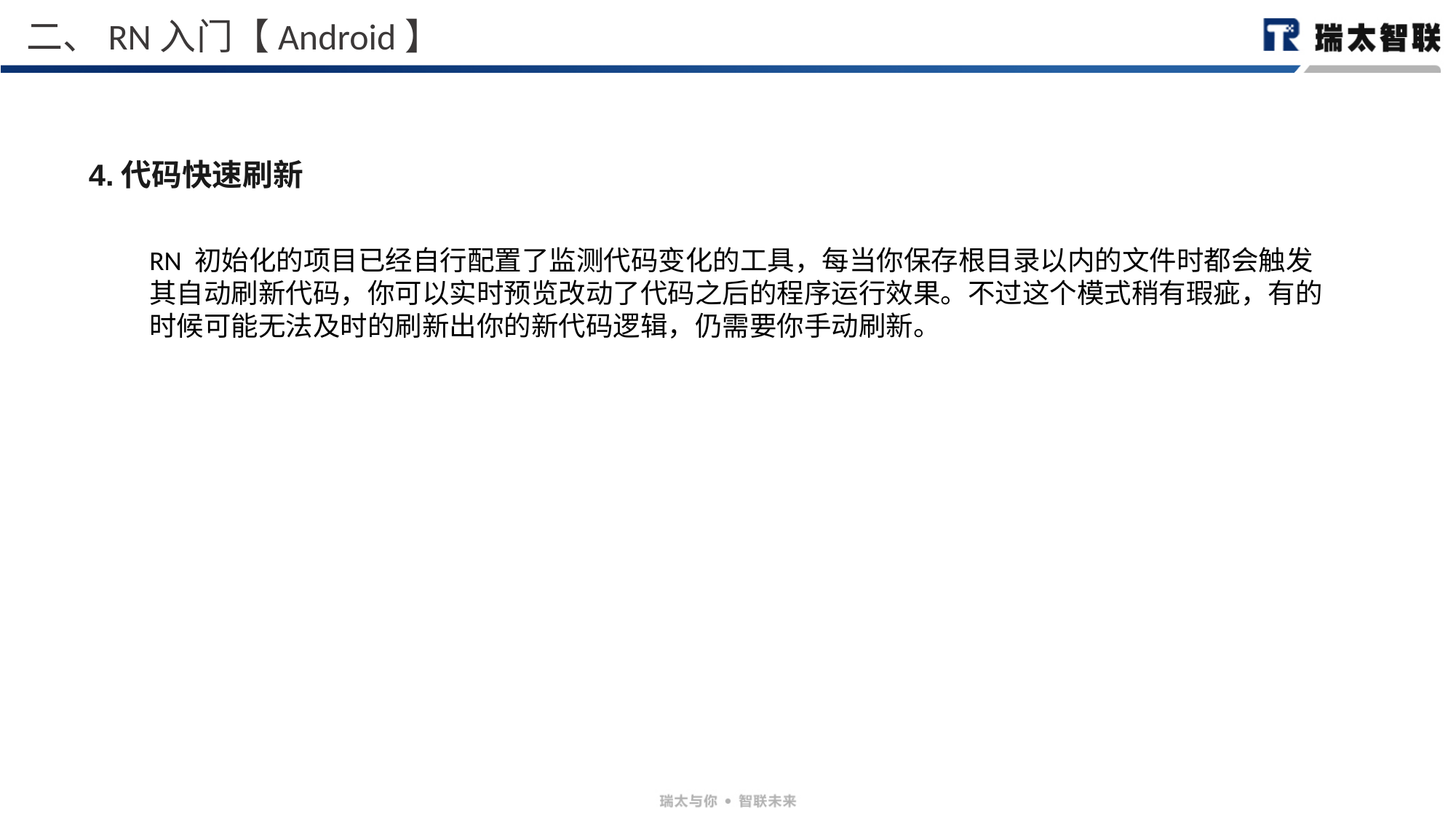

二、RN入门【Android】
4.代码快速刷新
RN 初始化的项目已经自行配置了监测代码变化的工具，每当你保存根目录以内的文件时都会触发其自动刷新代码，你可以实时预览改动了代码之后的程序运行效果。不过这个模式稍有瑕疵，有的时候可能无法及时的刷新出你的新代码逻辑，仍需要你手动刷新。